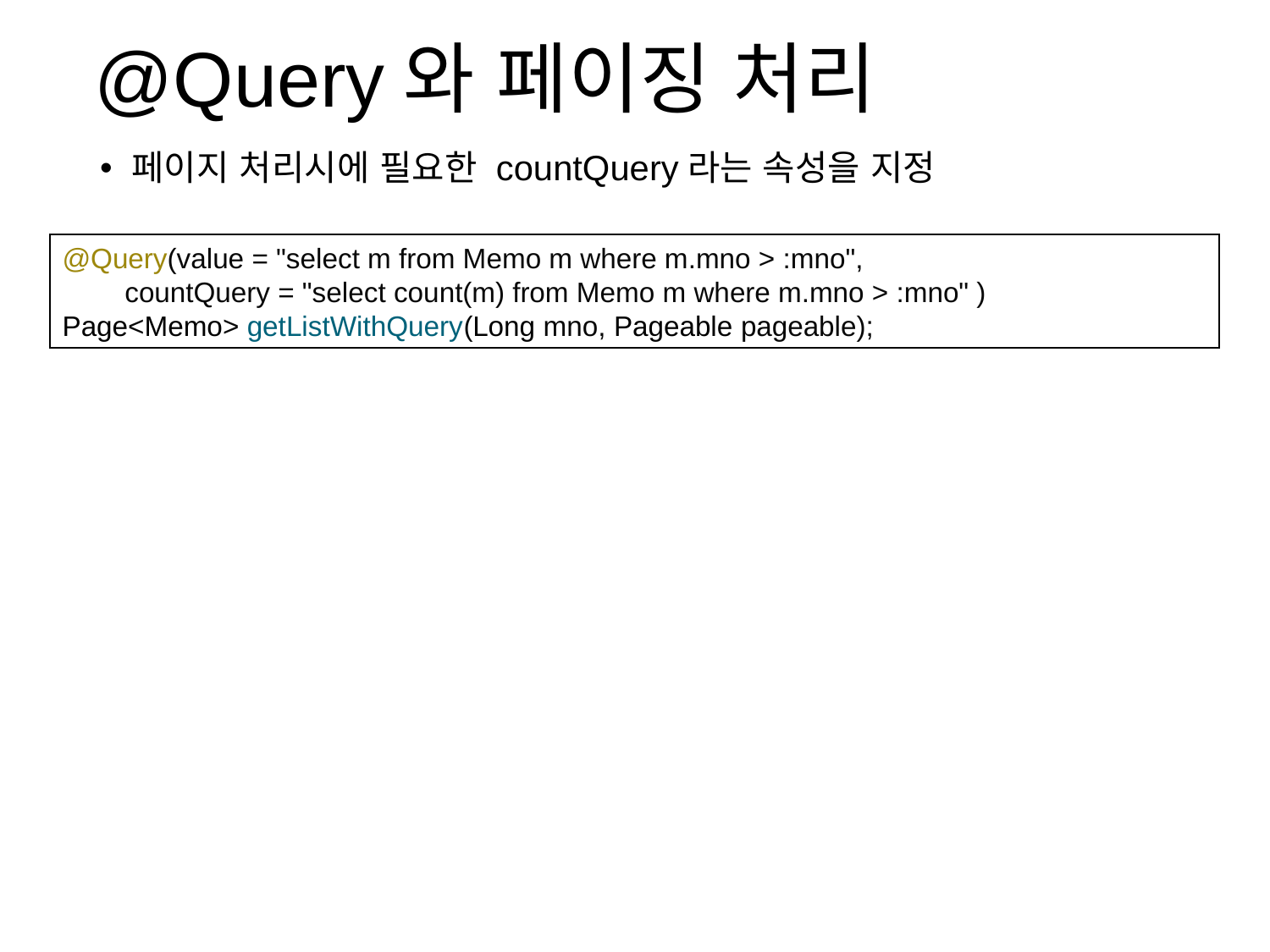

# @Query와 페이징 처리
페이지 처리시에 필요한 countQuery라는 속성을 지정
@Query(value = "select m from Memo m where m.mno > :mno",
        countQuery = "select count(m) from Memo m where m.mno > :mno" )
Page<Memo> getListWithQuery(Long mno, Pageable pageable);